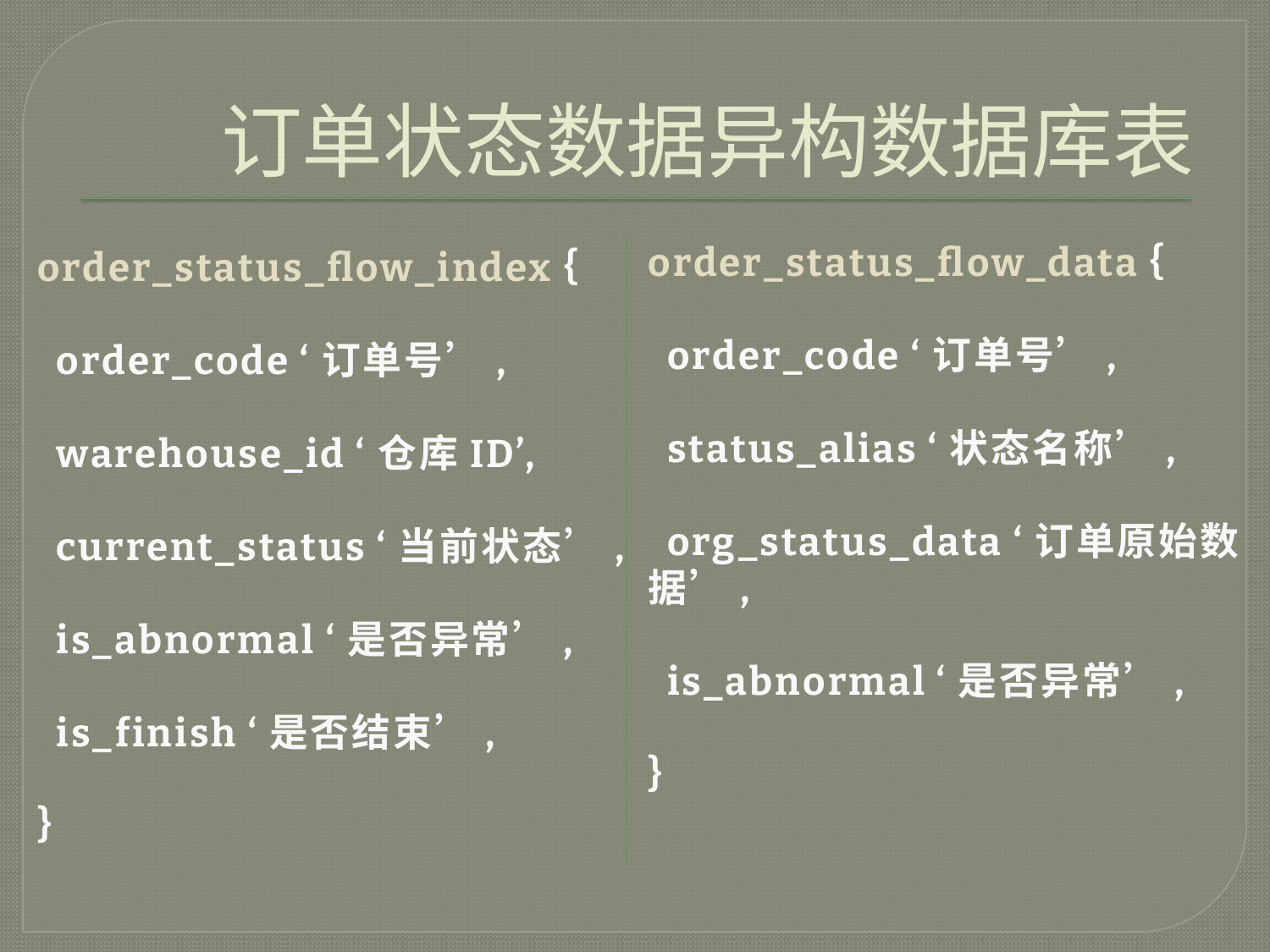

# 订单状态数据异构数据库表

order_status_flow_data {

  order_code ‘订单号’,

  status_alias ‘状态名称’,

  org_status_data ‘订单原始数据’,

  is_abnormal ‘是否异常’,

}
order_status_flow_index {

  order_code ‘订单号’,

  warehouse_id ‘仓库ID’,

  current_status ‘当前状态’,

  is_abnormal ‘是否异常’,

  is_finish ‘是否结束’,

}